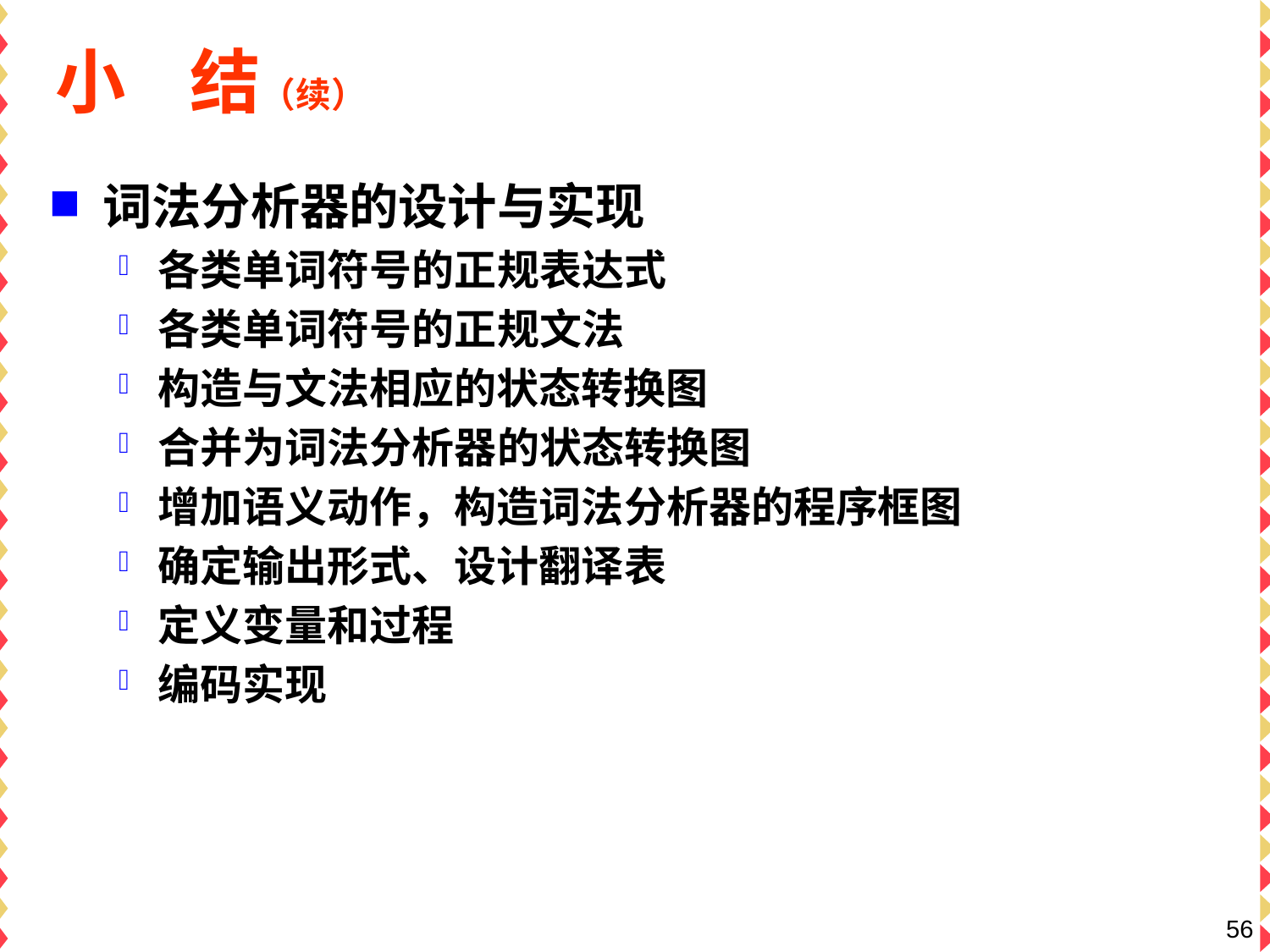

# 小    结（续）
词法分析器的设计与实现
各类单词符号的正规表达式
各类单词符号的正规文法
构造与文法相应的状态转换图
合并为词法分析器的状态转换图
增加语义动作，构造词法分析器的程序框图
确定输出形式、设计翻译表
定义变量和过程
编码实现
56